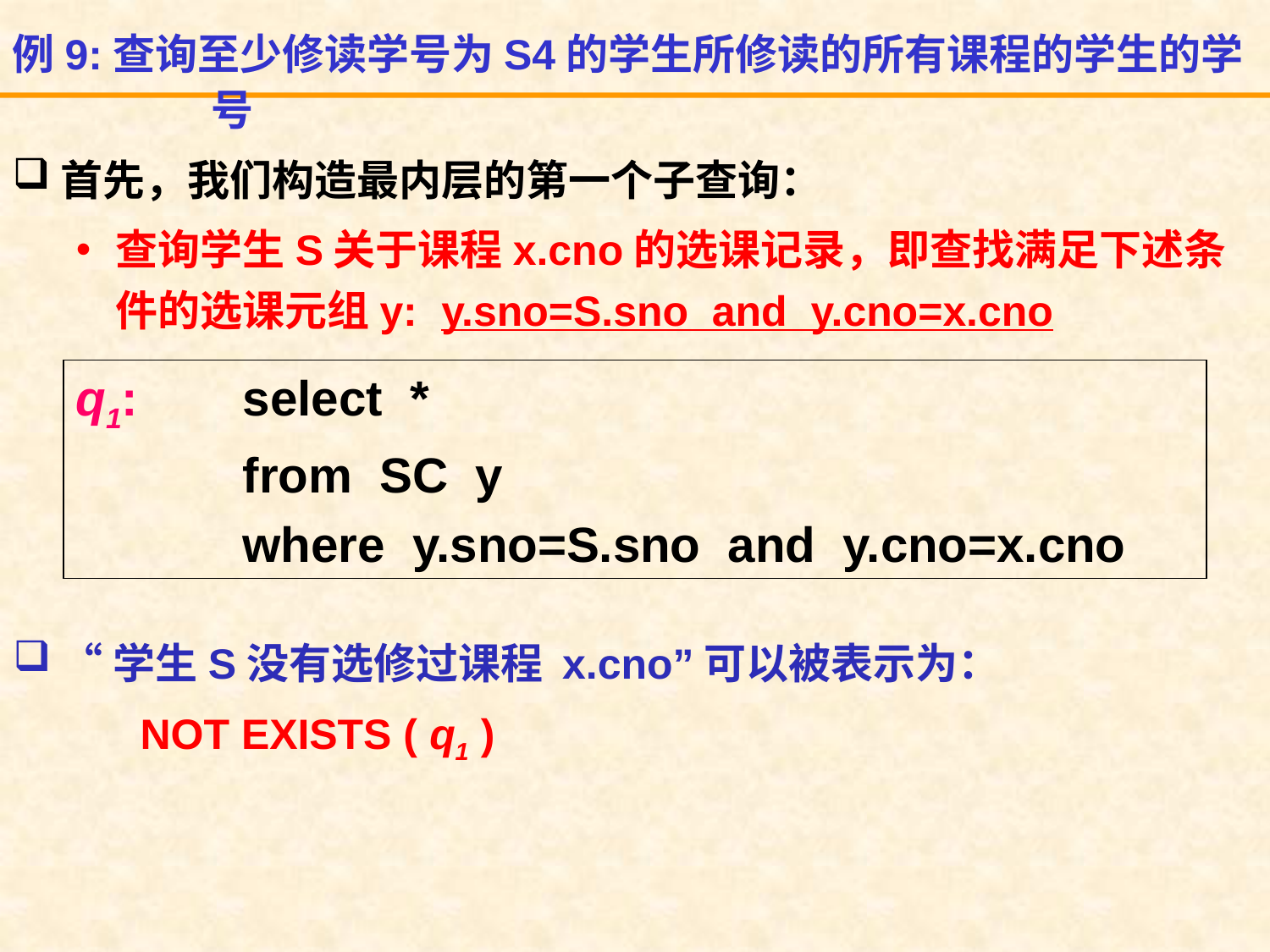

例9:查询至少修读学号为S4的学生所修读的所有课程的学生的学号
首先，我们构造最内层的第一个子查询：
查询学生S关于课程x.cno的选课记录，即查找满足下述条件的选课元组y:  y.sno=S.sno  and  y.cno=x.cno
q1: 	select  *
		from  SC  y
		where  y.sno=S.sno  and  y.cno=x.cno
“学生S没有选修过课程 x.cno”可以被表示为：
NOT EXISTS ( q1 )